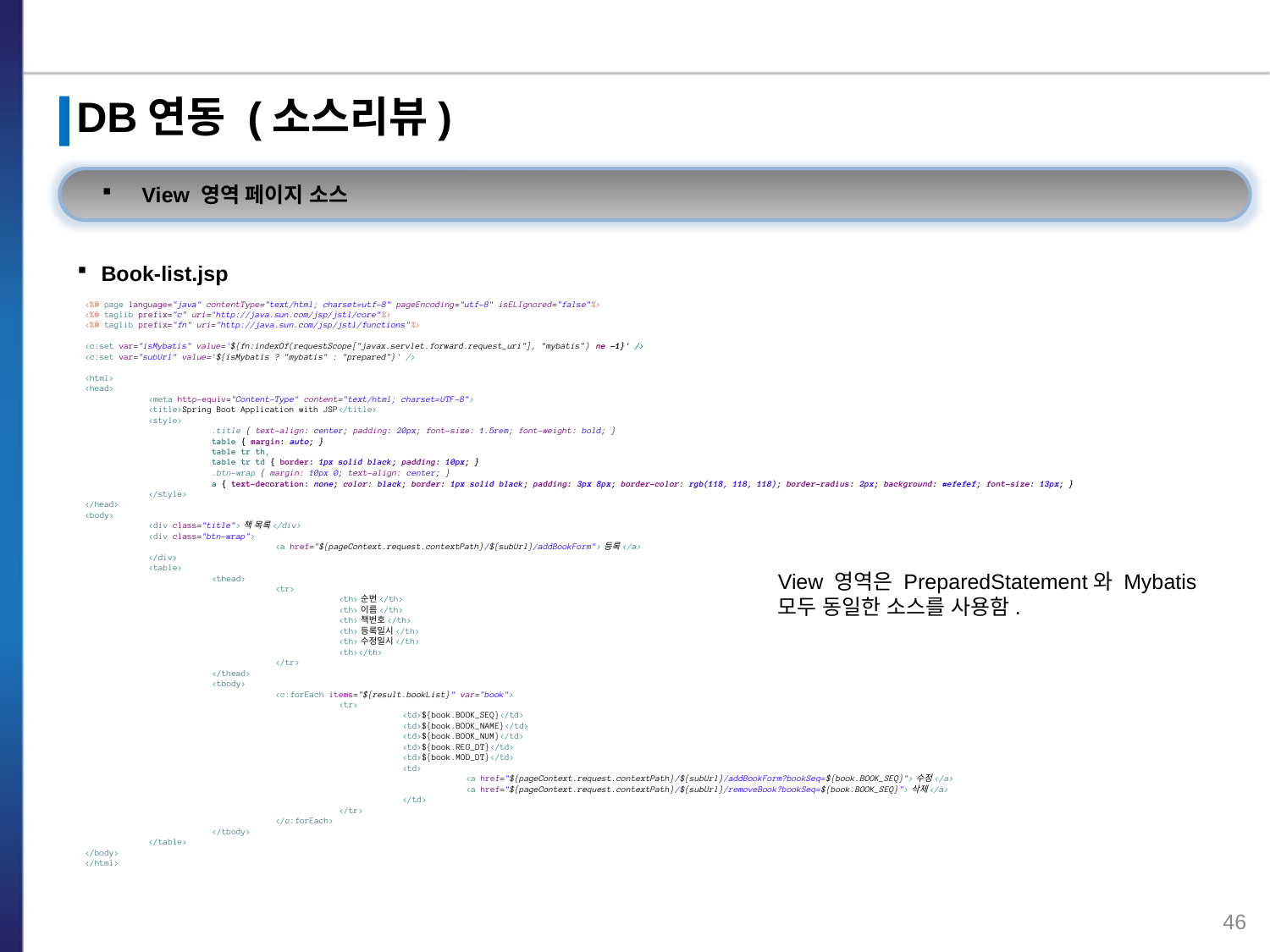

DB연동 (소스리뷰)

View 영역 페이지 소스
Book-list.jsp
<%@ page language="java" contentType="text/html; charset=utf-8" pageEncoding="utf-8" isELIgnored="false"%>
<%@ taglib prefix="c" uri="http://java.sun.com/jsp/jstl/core"%>
<%@ taglib prefix="fn" uri="http://java.sun.com/jsp/jstl/functions"%>

<c:set var="isMybatis" value='${fn:indexOf(requestScope["javax.servlet.forward.request_uri"], "mybatis") ne -1}' />
<c:set var="subUrl" value='${isMybatis ? "mybatis" : "prepared"}' />

<html>
<head>
<meta http-equiv="Content-Type" content="text/html; charset=UTF-8">
<title>Spring Boot Application with JSP</title>
<style>
.title { text-align: center; padding: 20px; font-size: 1.5rem; font-weight: bold; }
table { margin: auto; }
table tr th,
table tr td { border: 1px solid black; padding: 10px; }
.btn-wrap { margin: 10px 0; text-align: center; }
a { text-decoration: none; color: black; border: 1px solid black; padding: 3px 8px; border-color: rgb(118, 118, 118); border-radius: 2px; background: #efefef; font-size: 13px; }
</style>
</head>
<body>
<div class="title">책 목록</div>
<div class="btn-wrap">
	<a href="${pageContext.request.contextPath}/${subUrl}/addBookForm">등록</a>
</div>
<table>
<thead>
<tr>
<th>순번</th>
<th>이름</th>
<th>책번호</th>
<th>등록일시</th>
<th>수정일시</th>
<th></th>
</tr>
</thead>
<tbody>
<c:forEach items="${result.bookList}" var="book">
<tr>
<td>${book.BOOK_SEQ}</td>
<td>${book.BOOK_NAME}</td>
<td>${book.BOOK_NUM}</td>
<td>${book.REG_DT}</td>
<td>${book.MOD_DT}</td>
<td>
<a href="${pageContext.request.contextPath}/${subUrl}/addBookForm?bookSeq=${book.BOOK_SEQ}">수정</a>
<a href="${pageContext.request.contextPath}/${subUrl}/removeBook?bookSeq=${book.BOOK_SEQ}">삭제</a>
</td>
</tr>
</c:forEach>
</tbody>
</table>
</body>
</html>
View 영역은 PreparedStatement와 Mybatis
모두 동일한 소스를 사용함.
46